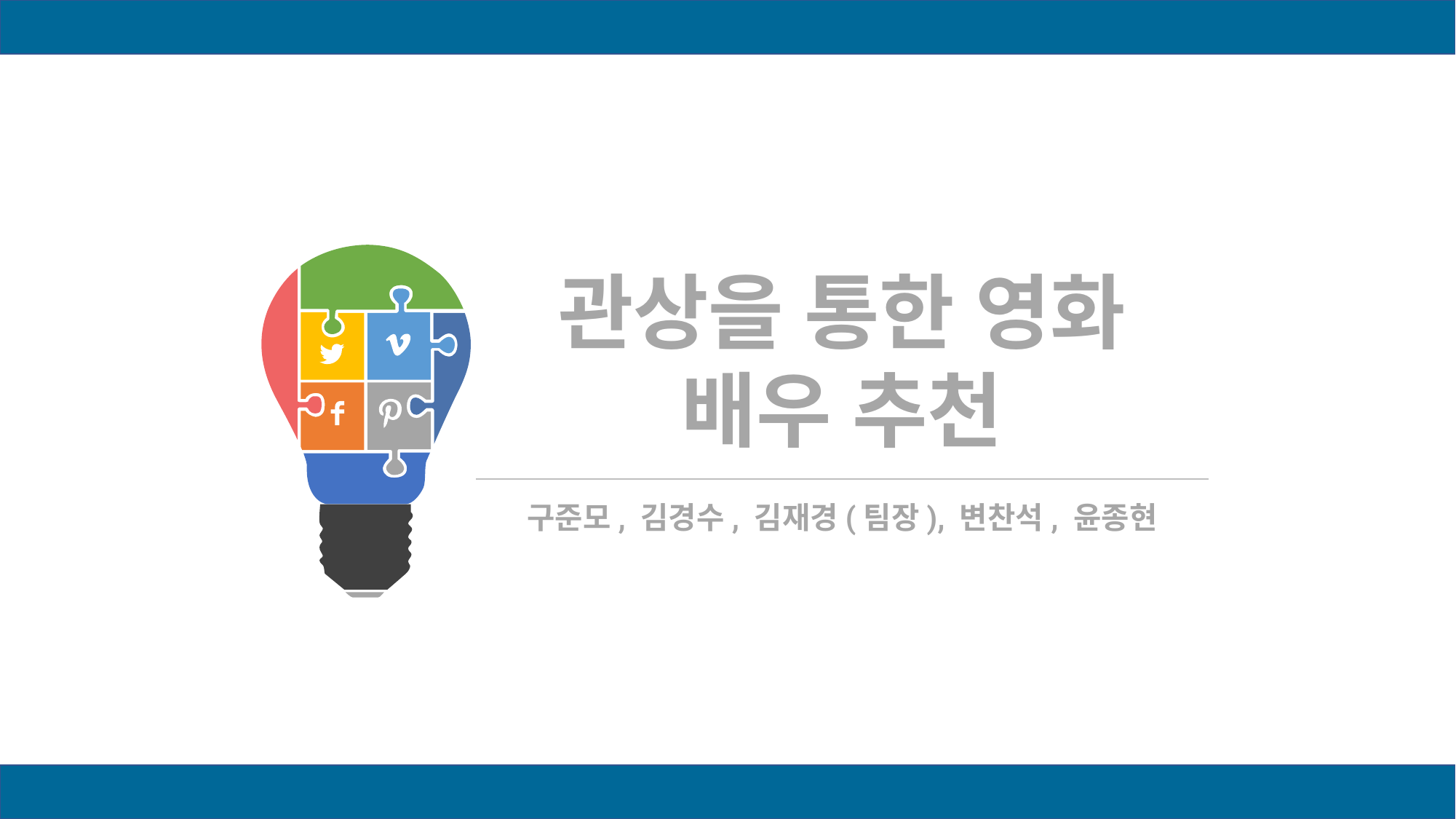

관상을 통한 영화 배우 추천

구준모, 김경수, 김재경(팀장), 변찬석, 윤종현

1